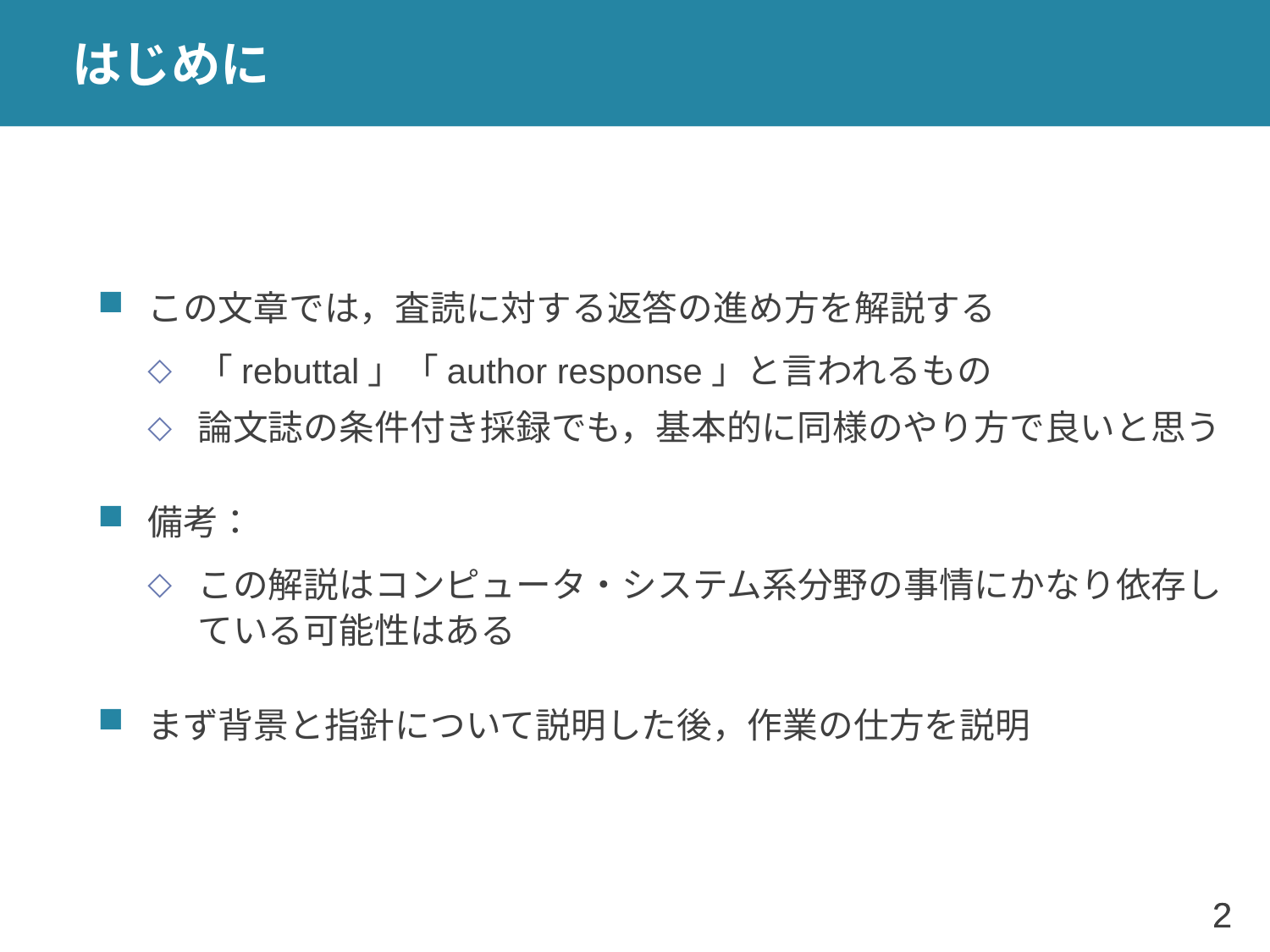

# はじめに
この文章では，査読に対する返答の進め方を解説する
「rebuttal」「author response」と言われるもの
論文誌の条件付き採録でも，基本的に同様のやり方で良いと思う
備考：
この解説はコンピュータ・システム系分野の事情にかなり依存している可能性はある
まず背景と指針について説明した後，作業の仕方を説明